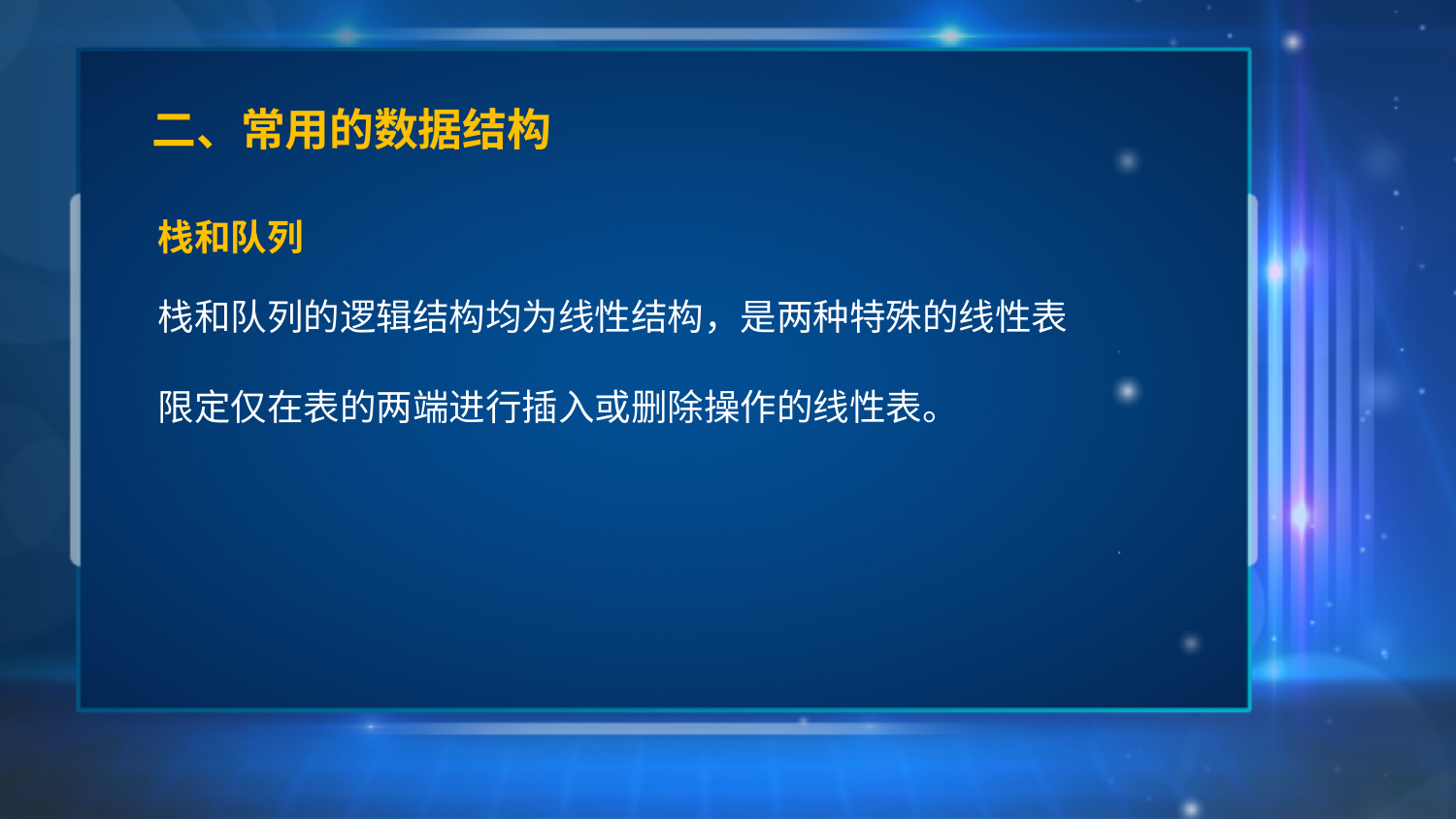

# 二、常用的数据结构
栈和队列
栈和队列的逻辑结构均为线性结构，是两种特殊的线性表
限定仅在表的两端进行插入或删除操作的线性表。